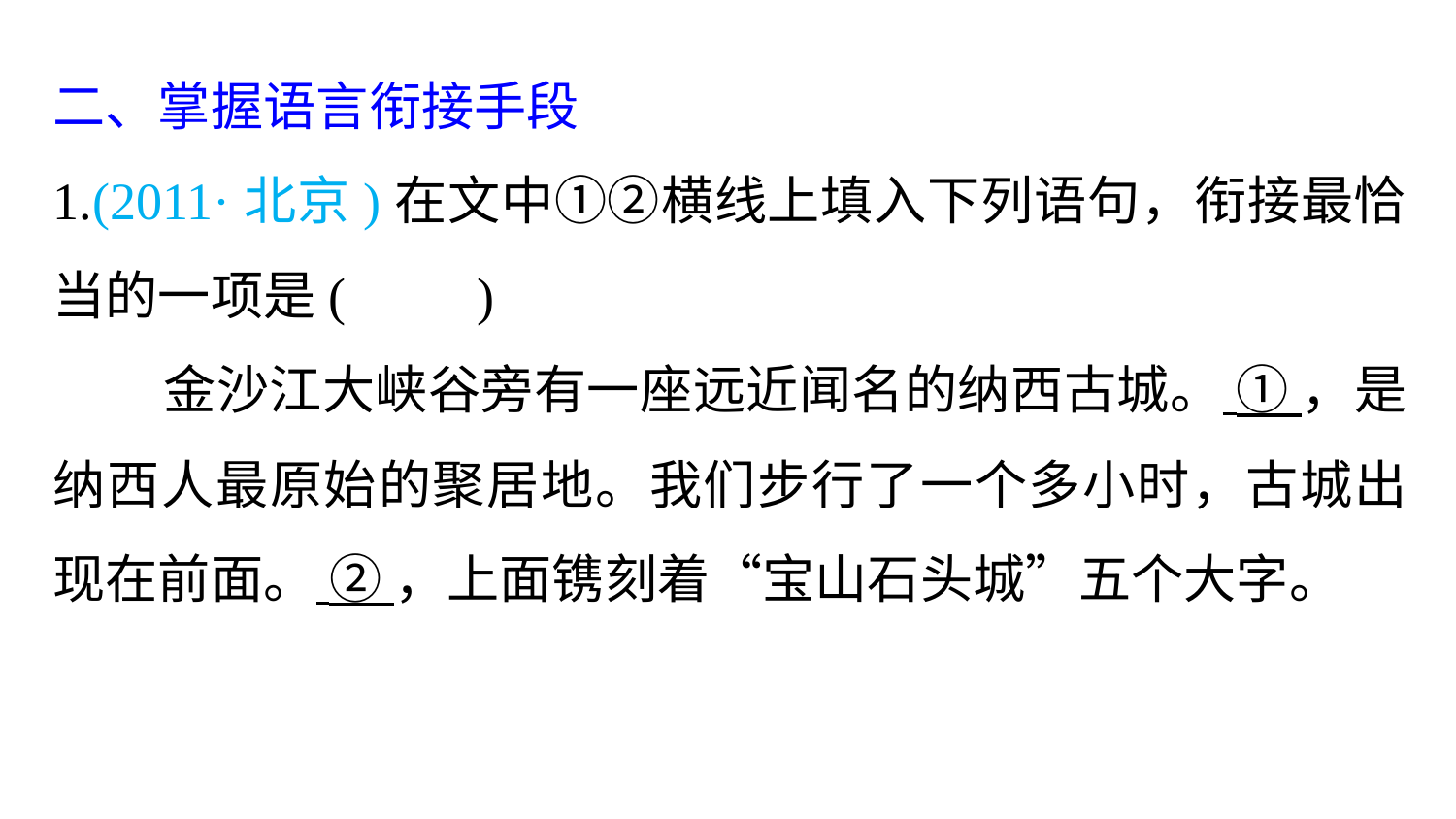

二、掌握语言衔接手段
1.(2011·北京)在文中①②横线上填入下列语句，衔接最恰当的一项是(　　)
        金沙江大峡谷旁有一座远近闻名的纳西古城。 ① ，是纳西人最原始的聚居地。我们步行了一个多小时，古城出现在前面。 ② ，上面镌刻着“宝山石头城”五个大字。